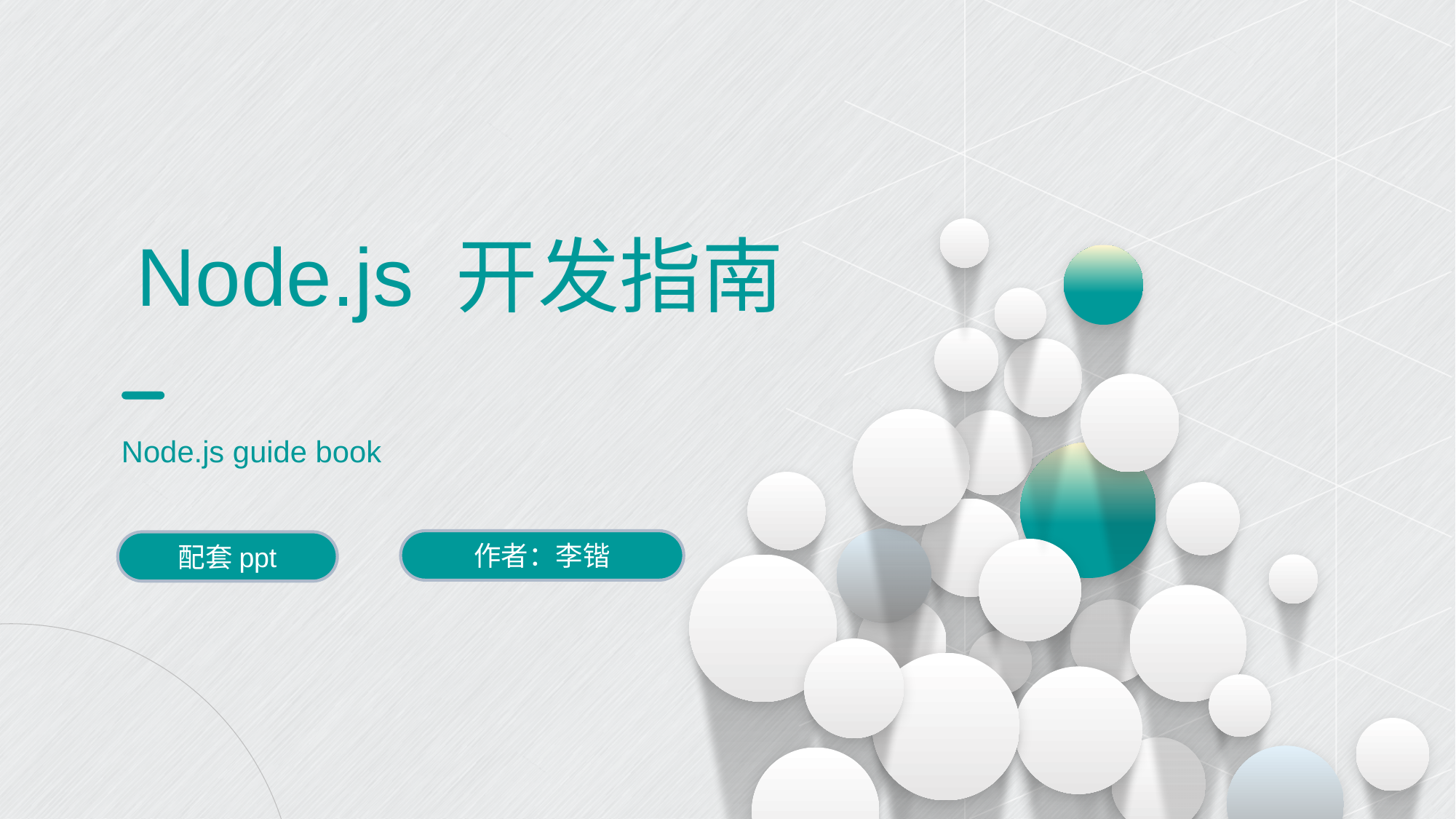

Node.js 开发指南

Node.js guide book

作者：李锴
配套ppt